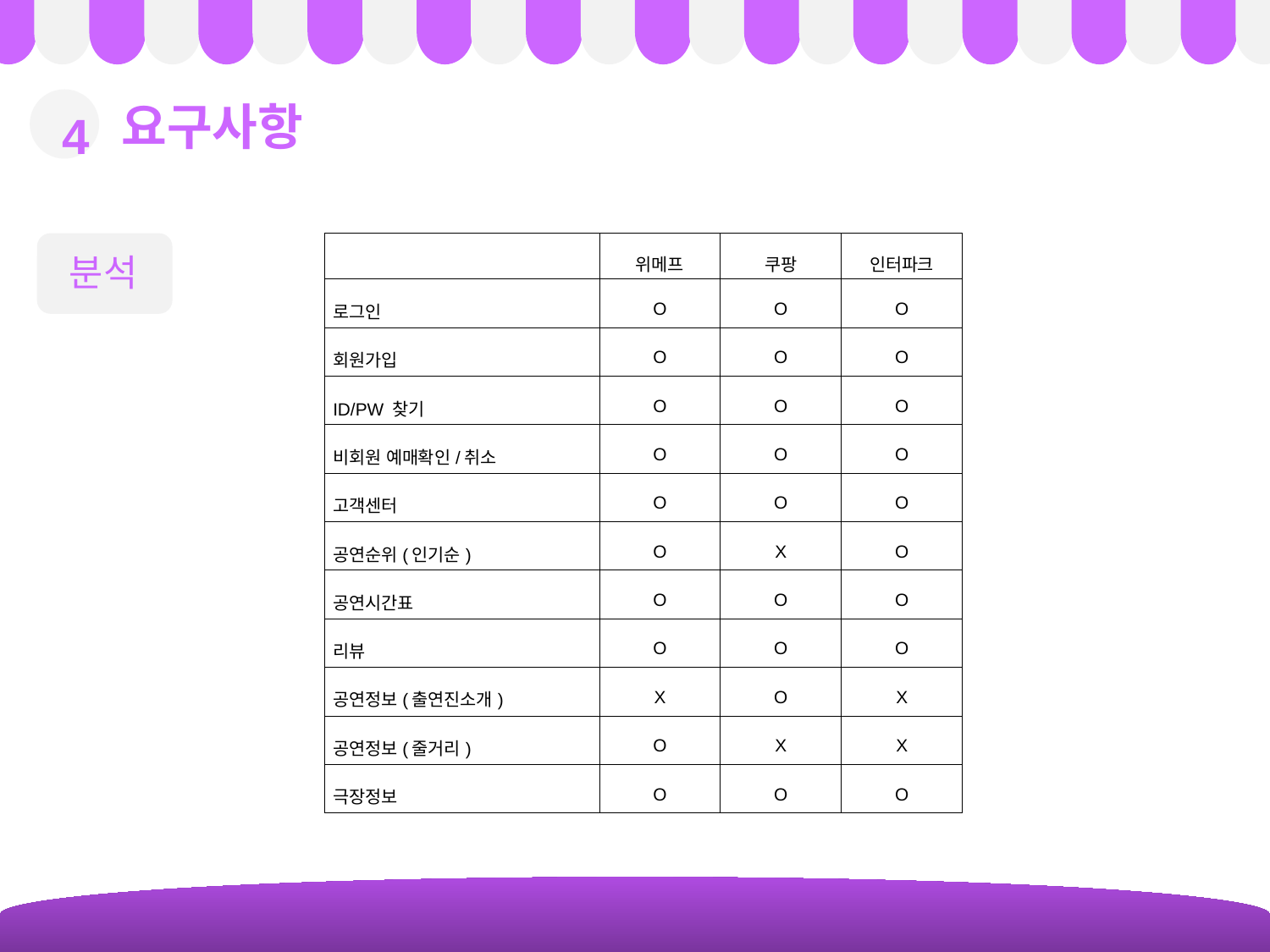

요구사항
4

|  | 위메프 | 쿠팡 | 인터파크 |
| --- | --- | --- | --- |
| 로그인 | O | O | O |
| 회원가입 | O | O | O |
| ID/PW 찾기 | O | O | O |
| 비회원 예매확인/취소 | O | O | O |
| 고객센터 | O | O | O |
| 공연순위(인기순) | O | X | O |
| 공연시간표 | O | O | O |
| 리뷰 | O | O | O |
| 공연정보(출연진소개) | X | O | X |
| 공연정보(줄거리) | O | X | X |
| 극장정보 | O | O | O |
분석